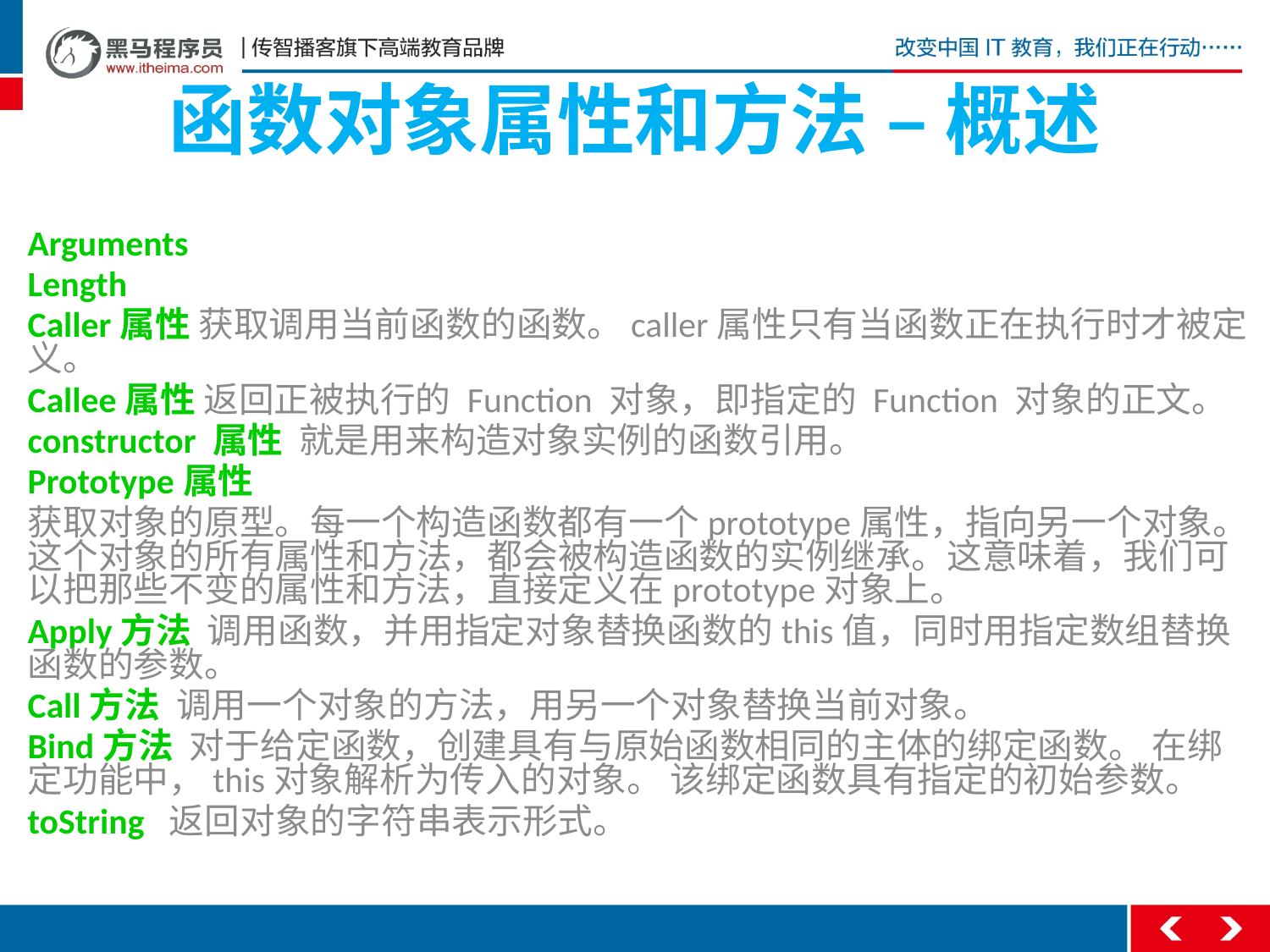

# 函数对象属性和方法 – 概述
Arguments
Length
Caller属性 获取调用当前函数的函数。caller属性只有当函数正在执行时才被定义。
Callee属性 返回正被执行的 Function 对象，即指定的 Function 对象的正文。
constructor 属性  就是用来构造对象实例的函数引用。
Prototype属性
获取对象的原型。每一个构造函数都有一个prototype属性，指向另一个对象。这个对象的所有属性和方法，都会被构造函数的实例继承。这意味着，我们可以把那些不变的属性和方法，直接定义在prototype对象上。
Apply方法  调用函数，并用指定对象替换函数的this值，同时用指定数组替换函数的参数。
Call方法  调用一个对象的方法，用另一个对象替换当前对象。
Bind方法  对于给定函数，创建具有与原始函数相同的主体的绑定函数。 在绑定功能中，this对象解析为传入的对象。 该绑定函数具有指定的初始参数。
toString  返回对象的字符串表示形式。